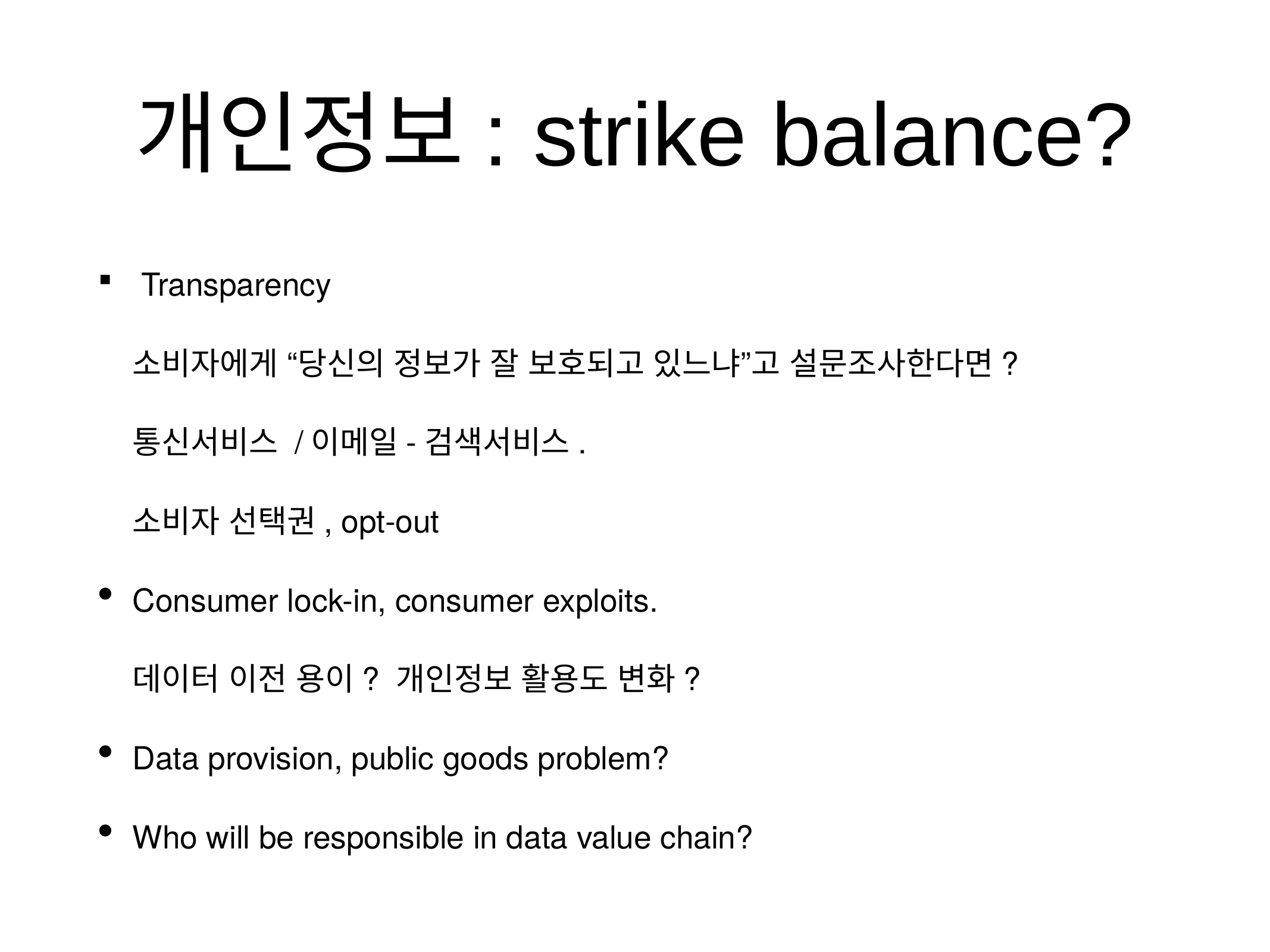

# 개인정보: strike balance?
Transparency
소비자에게 “당신의 정보가 잘 보호되고 있느냐”고 설문조사한다면?
통신서비스 /이메일-검색서비스.
소비자 선택권, opt-out
Consumer lock-in, consumer exploits.
데이터 이전 용이? 개인정보 활용도 변화?
Data provision, public goods problem?
Who will be responsible in data value chain?